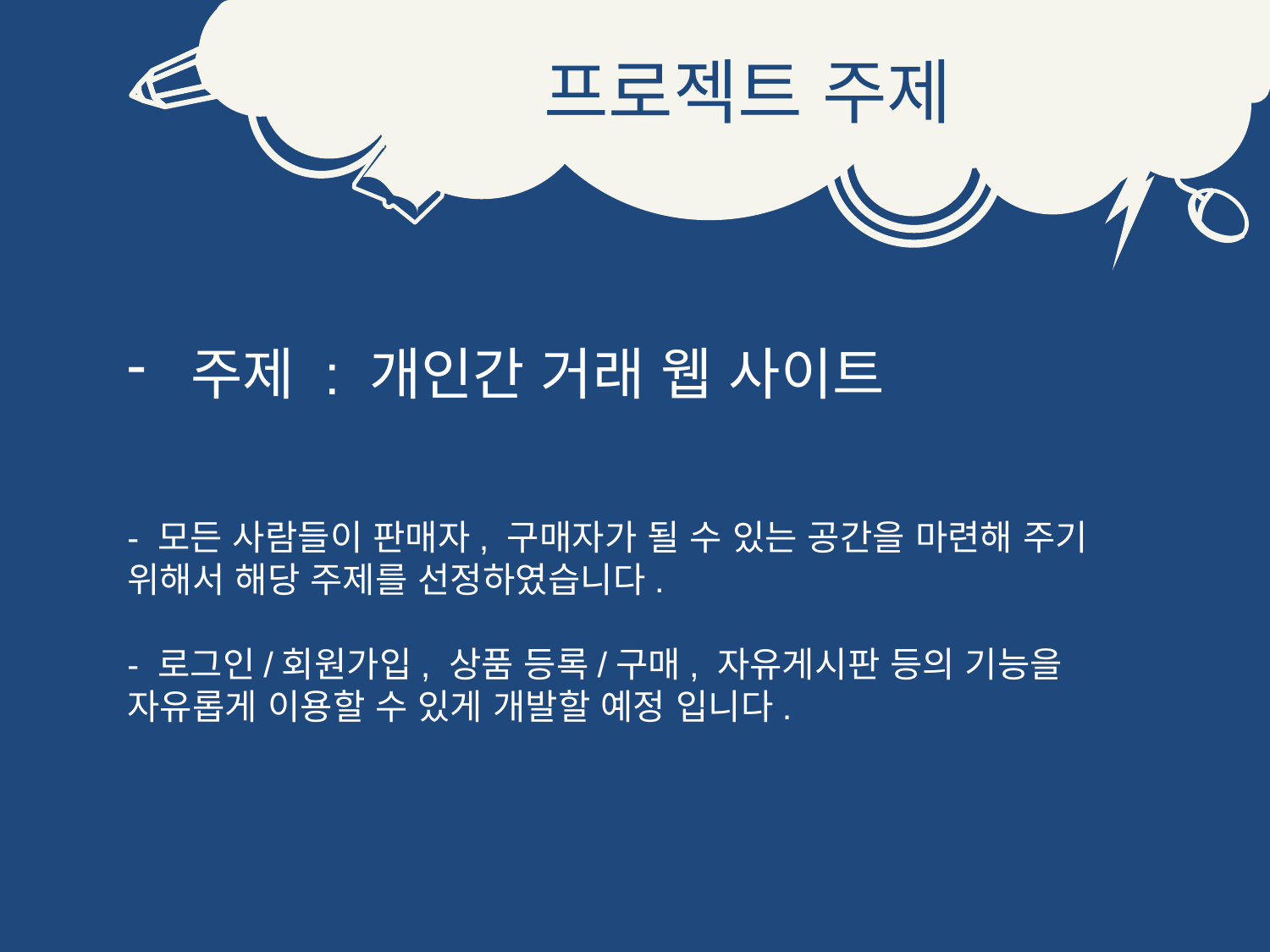

# 프로젝트 주제
주제 : 개인간 거래 웹 사이트
- 모든 사람들이 판매자, 구매자가 될 수 있는 공간을 마련해 주기 위해서 해당 주제를 선정하였습니다.

- 로그인/회원가입, 상품 등록/구매, 자유게시판 등의 기능을 자유롭게 이용할 수 있게 개발할 예정 입니다.